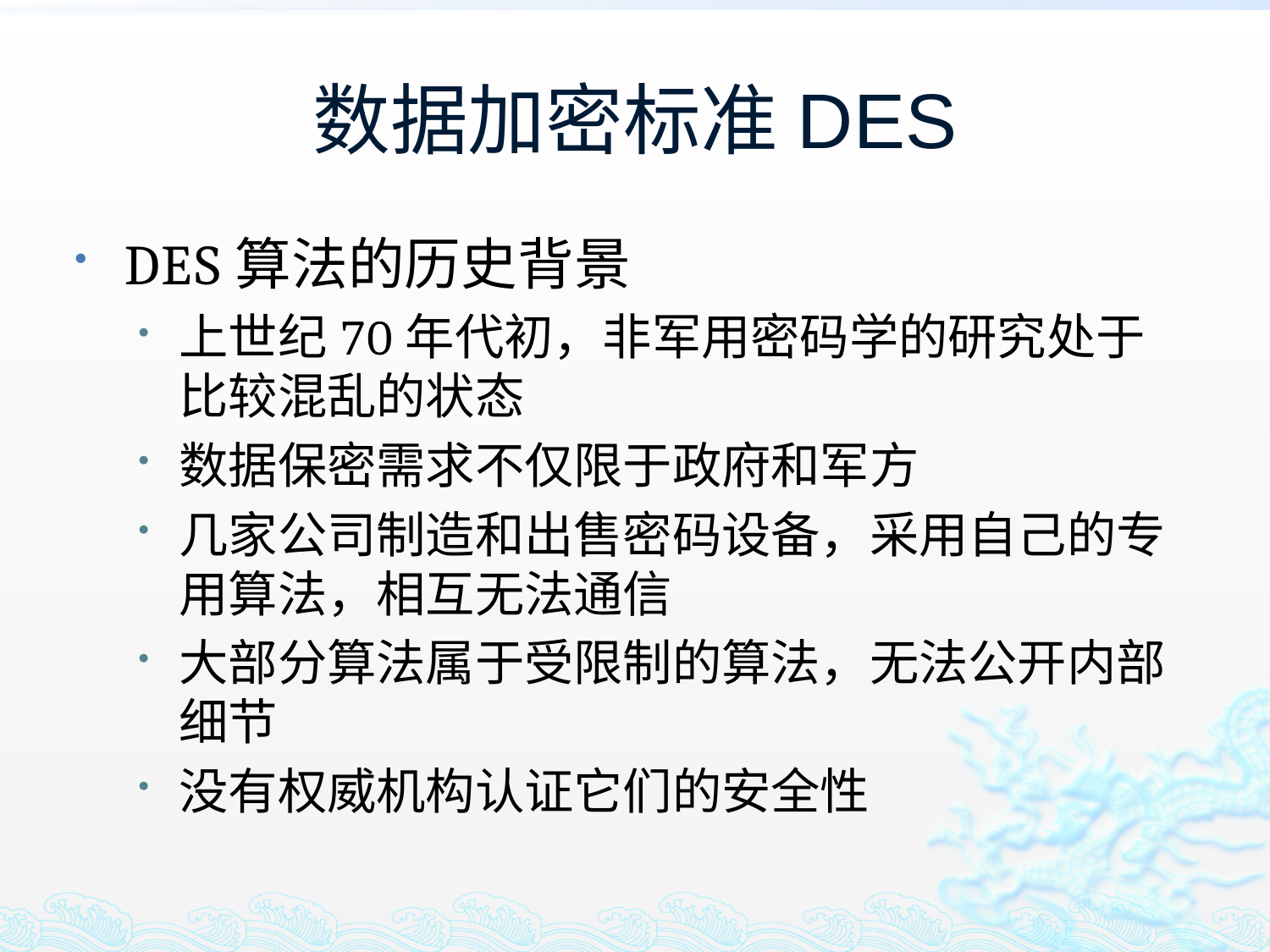

# 数据加密标准DES
DES算法的历史背景
上世纪70年代初，非军用密码学的研究处于比较混乱的状态
数据保密需求不仅限于政府和军方
几家公司制造和出售密码设备，采用自己的专用算法，相互无法通信
大部分算法属于受限制的算法，无法公开内部细节
没有权威机构认证它们的安全性